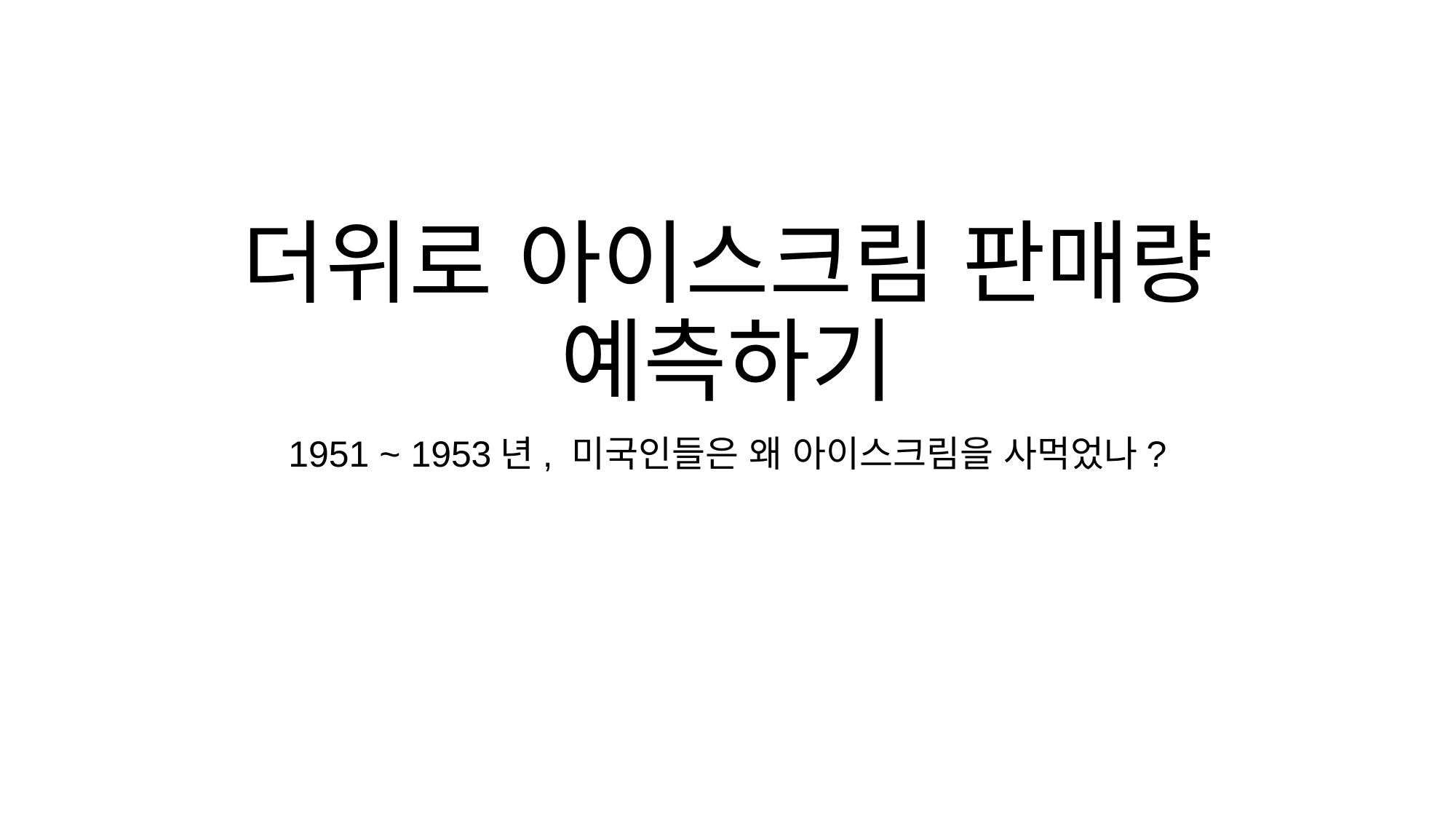

# 더위로 아이스크림 판매량 예측하기
1951 ~ 1953년, 미국인들은 왜 아이스크림을 사먹었나?